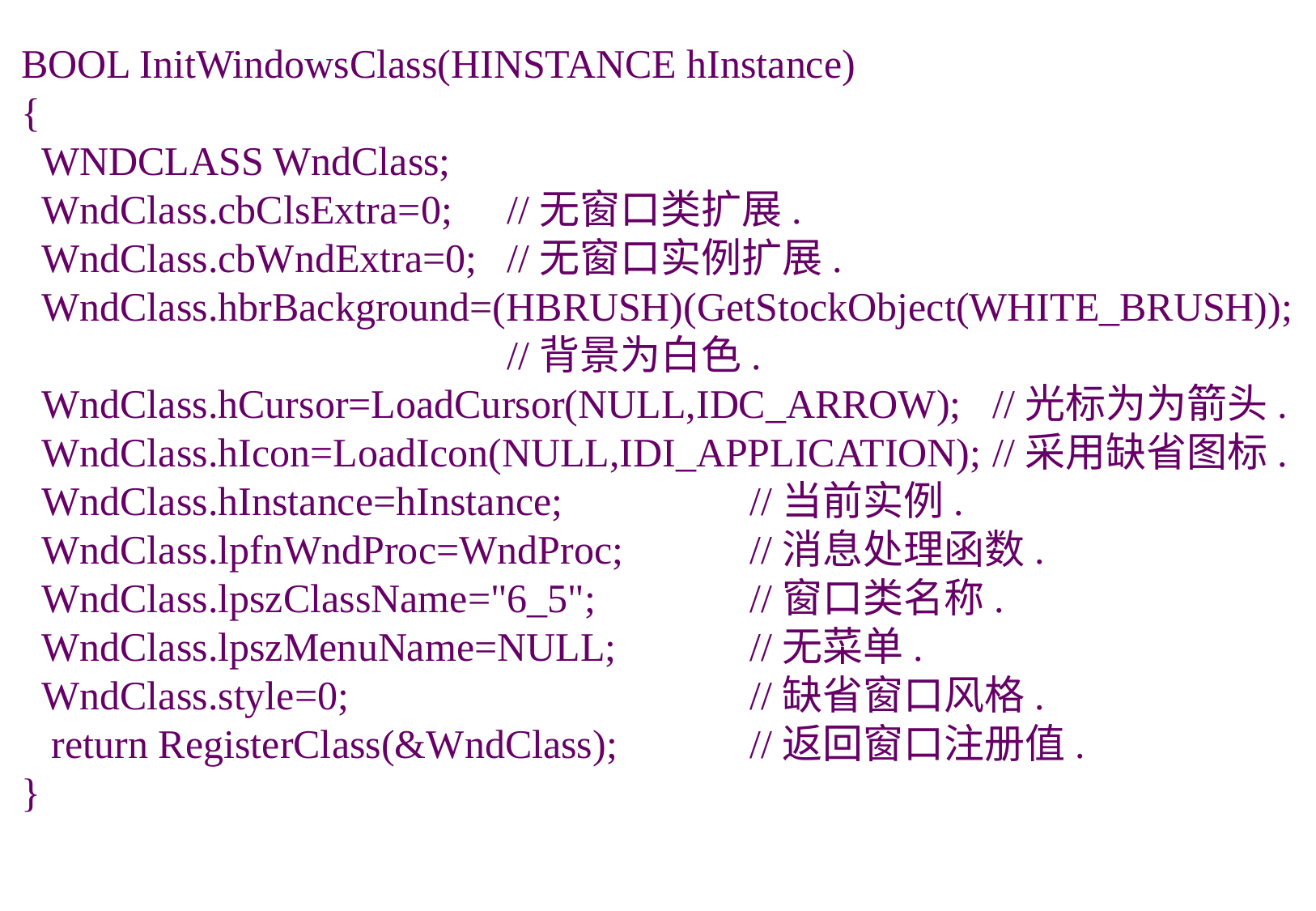

BOOL InitWindowsClass(HINSTANCE hInstance)
{
  WNDCLASS WndClass;
  WndClass.cbClsExtra=0;	//无窗口类扩展.
  WndClass.cbWndExtra=0;	//无窗口实例扩展.
  WndClass.hbrBackground=(HBRUSH)(GetStockObject(WHITE_BRUSH));
				//背景为白色.
  WndClass.hCursor=LoadCursor(NULL,IDC_ARROW);	//光标为为箭头.
  WndClass.hIcon=LoadIcon(NULL,IDI_APPLICATION);	//采用缺省图标.
  WndClass.hInstance=hInstance;		//当前实例.
  WndClass.lpfnWndProc=WndProc;		//消息处理函数.
  WndClass.lpszClassName="6_5";		//窗口类名称.
  WndClass.lpszMenuName=NULL;		//无菜单.
  WndClass.style=0;				//缺省窗口风格.
   return RegisterClass(&WndClass);		//返回窗口注册值.
}